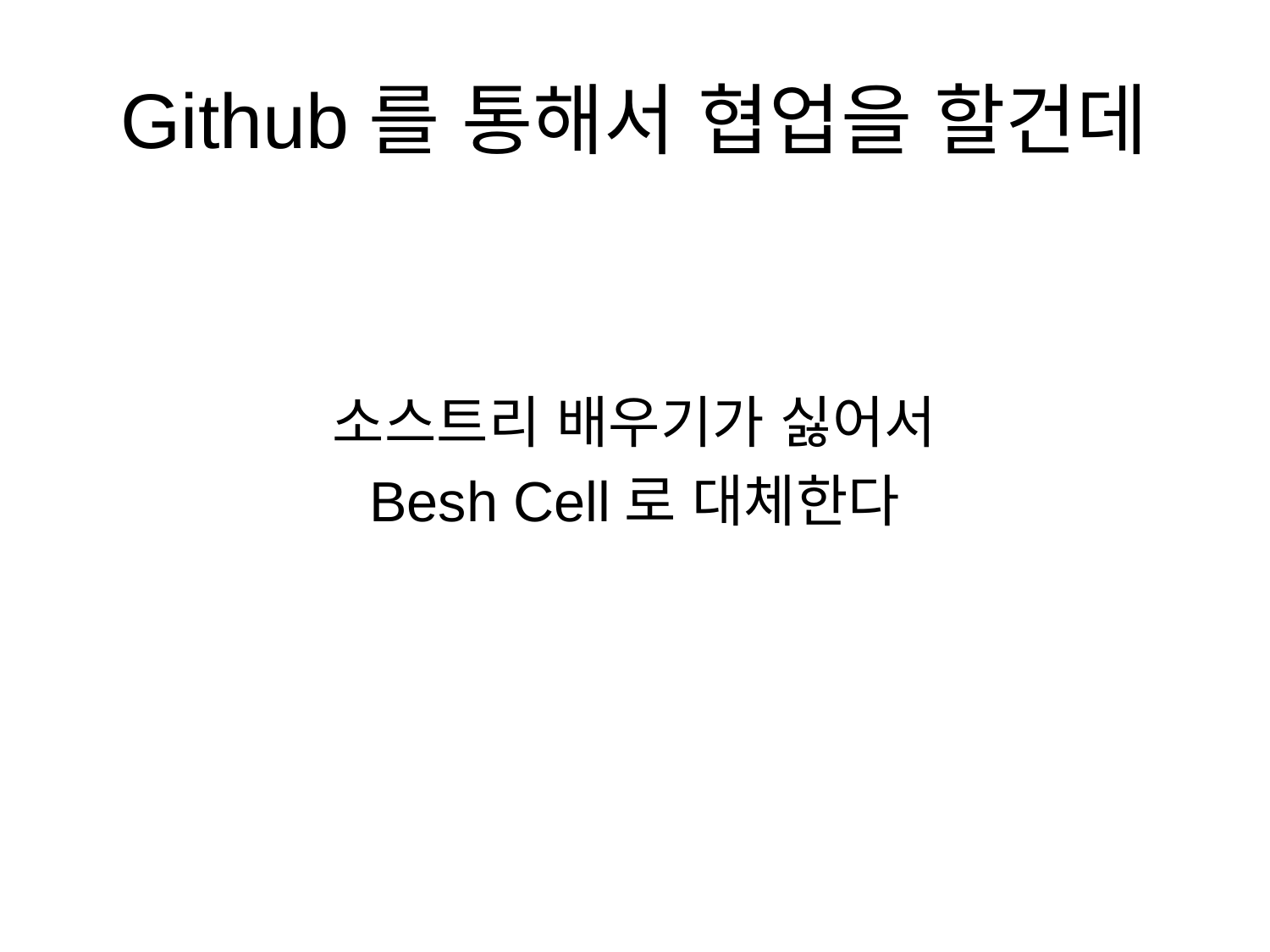

# Github를 통해서 협업을 할건데

소스트리 배우기가 싫어서
Besh Cell로 대체한다